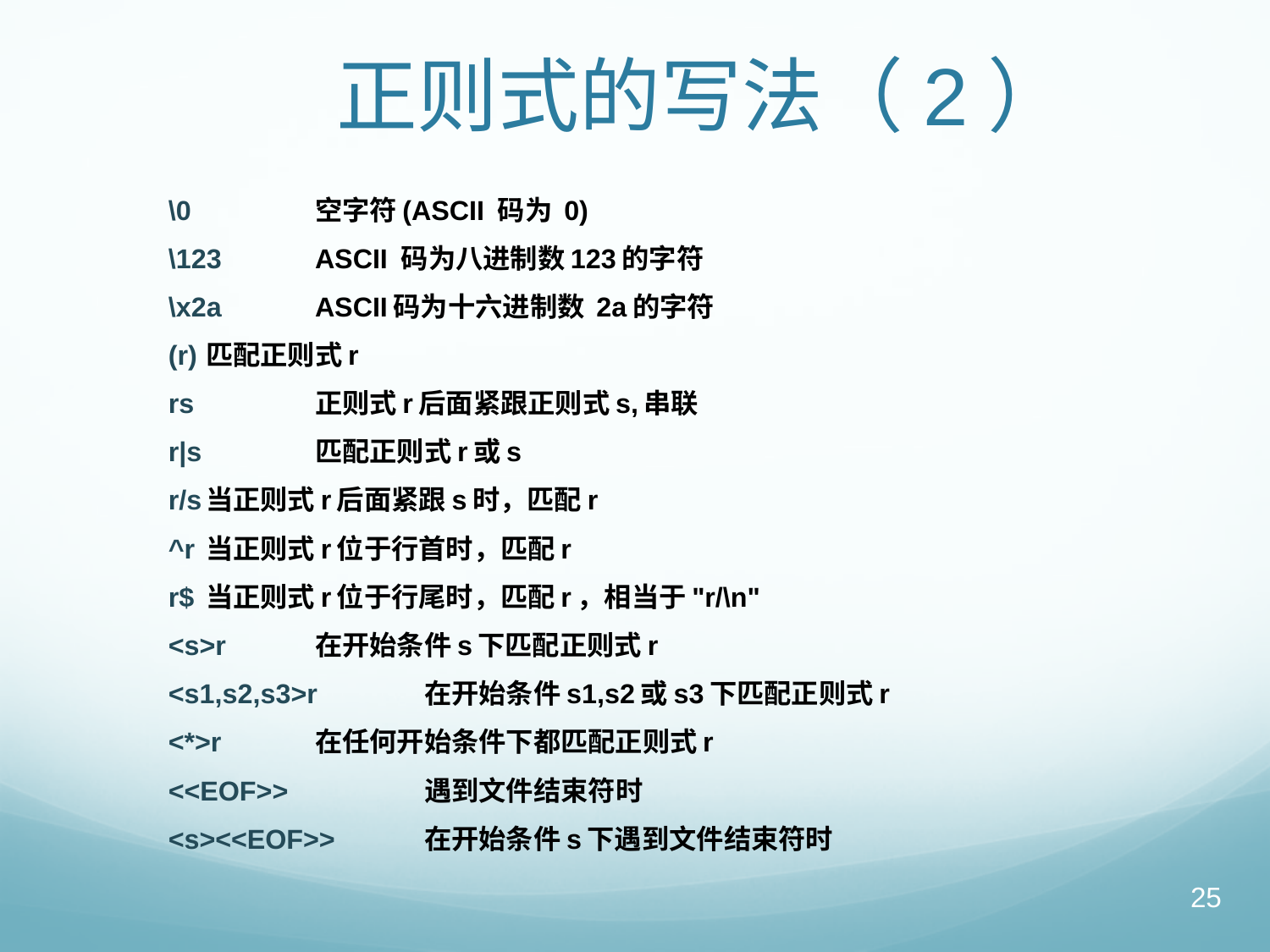

# 正则式的写法（2）
 \0         		空字符(ASCII 码为 0)
 \123        	ASCII 码为八进制数123的字符
 \x2a        	ASCII码为十六进制数 2a的字符
 (r)			匹配正则式r
 rs         		正则式r后面紧跟正则式s,串联
 r|s 		匹配正则式r或s
 r/s			当正则式r后面紧跟s时，匹配r
 ^r 			当正则式r位于行首时，匹配r
 r$ 			当正则式r位于行尾时，匹配r，相当于"r/\n"
 <s>r 		在开始条件s下匹配正则式r
 <s1,s2,s3>r	在开始条件s1,s2或s3下匹配正则式r
 <*>r		在任何开始条件下都匹配正则式r
 <<EOF>>         	遇到文件结束符时
 <s><<EOF>> 	在开始条件s下遇到文件结束符时
25